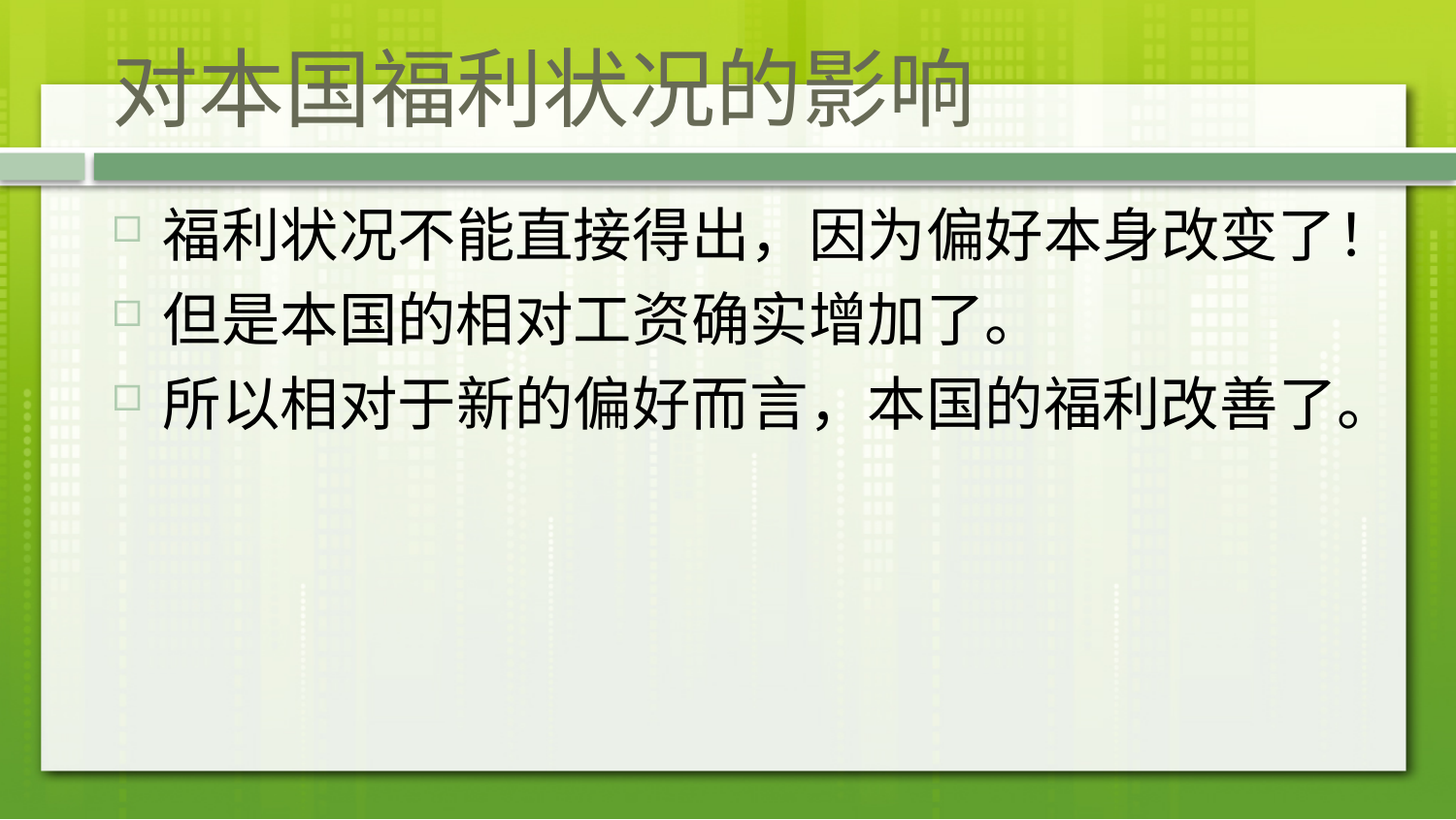

# 对本国福利状况的影响
福利状况不能直接得出，因为偏好本身改变了！
但是本国的相对工资确实增加了。
所以相对于新的偏好而言，本国的福利改善了。